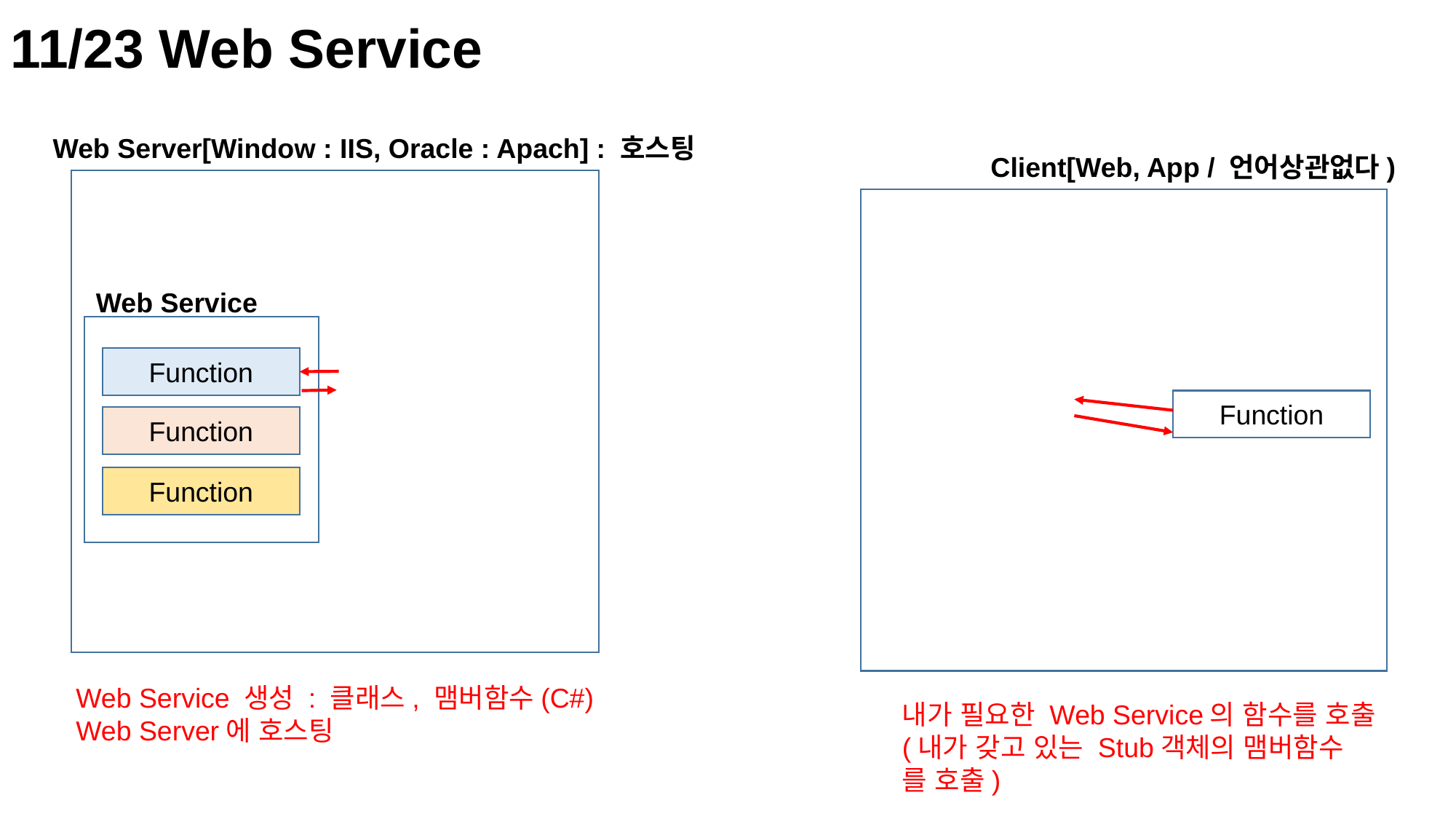

11/23 Web Service
Web Server[Window : IIS, Oracle : Apach] : 호스팅
Client[Web, App / 언어상관없다)

Web Service

Function
Function
Function
Function
Web Service 생성 : 클래스, 맴버함수(C#)
Web Server에 호스팅
내가 필요한 Web Service의 함수를 호출
(내가 갖고 있는 Stub객체의 맴버함수
를 호출)